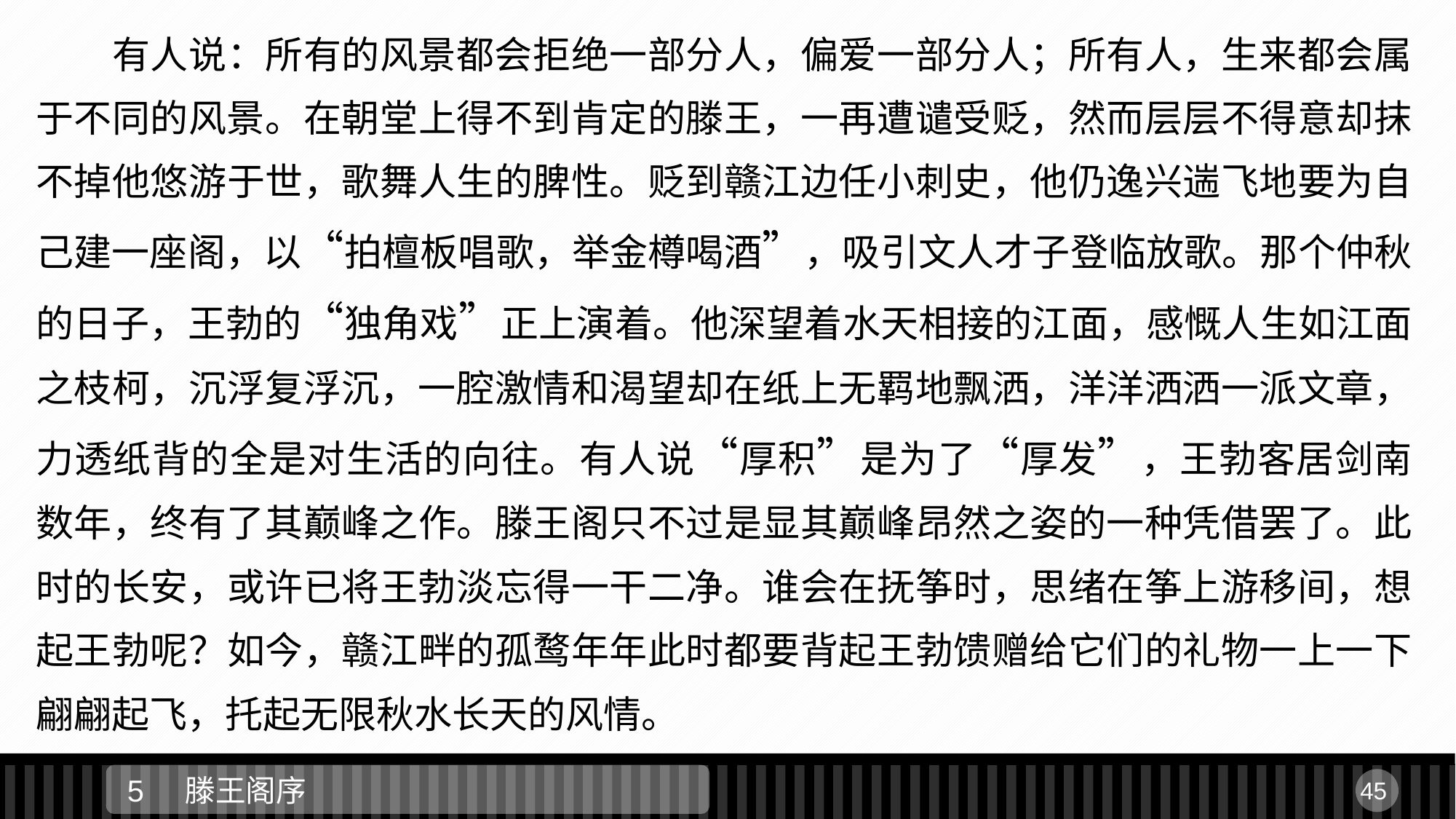

有人说：所有的风景都会拒绝一部分人，偏爱一部分人；所有人，生来都会属于不同的风景。在朝堂上得不到肯定的滕王，一再遭谴受贬，然而层层不得意却抹不掉他悠游于世，歌舞人生的脾性。贬到赣江边任小刺史，他仍逸兴遄飞地要为自己建一座阁，以“拍檀板唱歌，举金樽喝酒”，吸引文人才子登临放歌。那个仲秋的日子，王勃的“独角戏”正上演着。他深望着水天相接的江面，感慨人生如江面之枝柯，沉浮复浮沉，一腔激情和渴望却在纸上无羁地飘洒，洋洋洒洒一派文章，力透纸背的全是对生活的向往。有人说“厚积”是为了“厚发”，王勃客居剑南数年，终有了其巅峰之作。滕王阁只不过是显其巅峰昂然之姿的一种凭借罢了。此时的长安，或许已将王勃淡忘得一干二净。谁会在抚筝时，思绪在筝上游移间，想起王勃呢？如今，赣江畔的孤鹜年年此时都要背起王勃馈赠给它们的礼物一上一下翩翩起飞，托起无限秋水长天的风情。